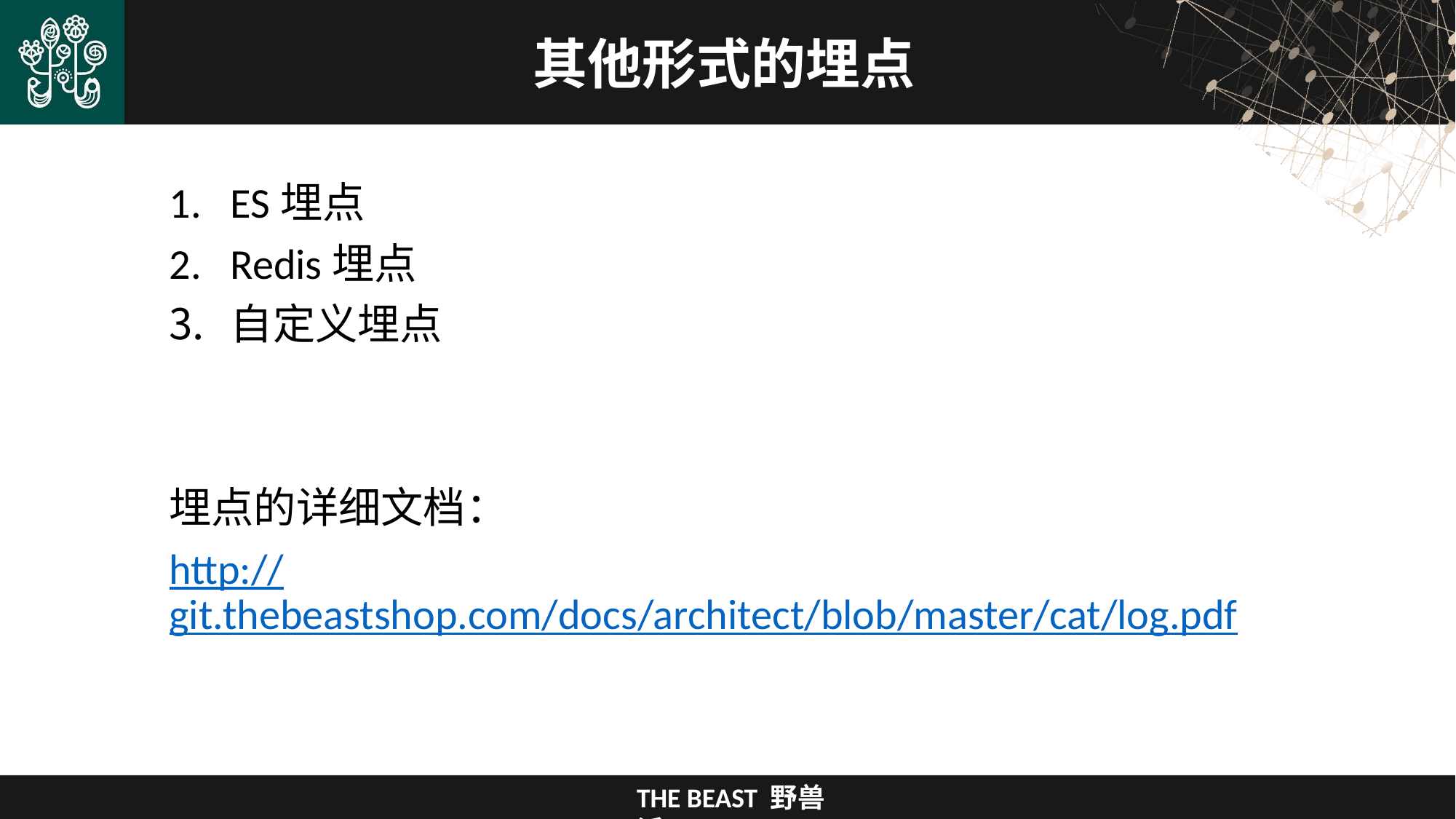

# 其他形式的埋点
ES埋点
Redis埋点
自定义埋点

埋点的详细文档：
http://git.thebeastshop.com/docs/architect/blob/master/cat/log.pdf